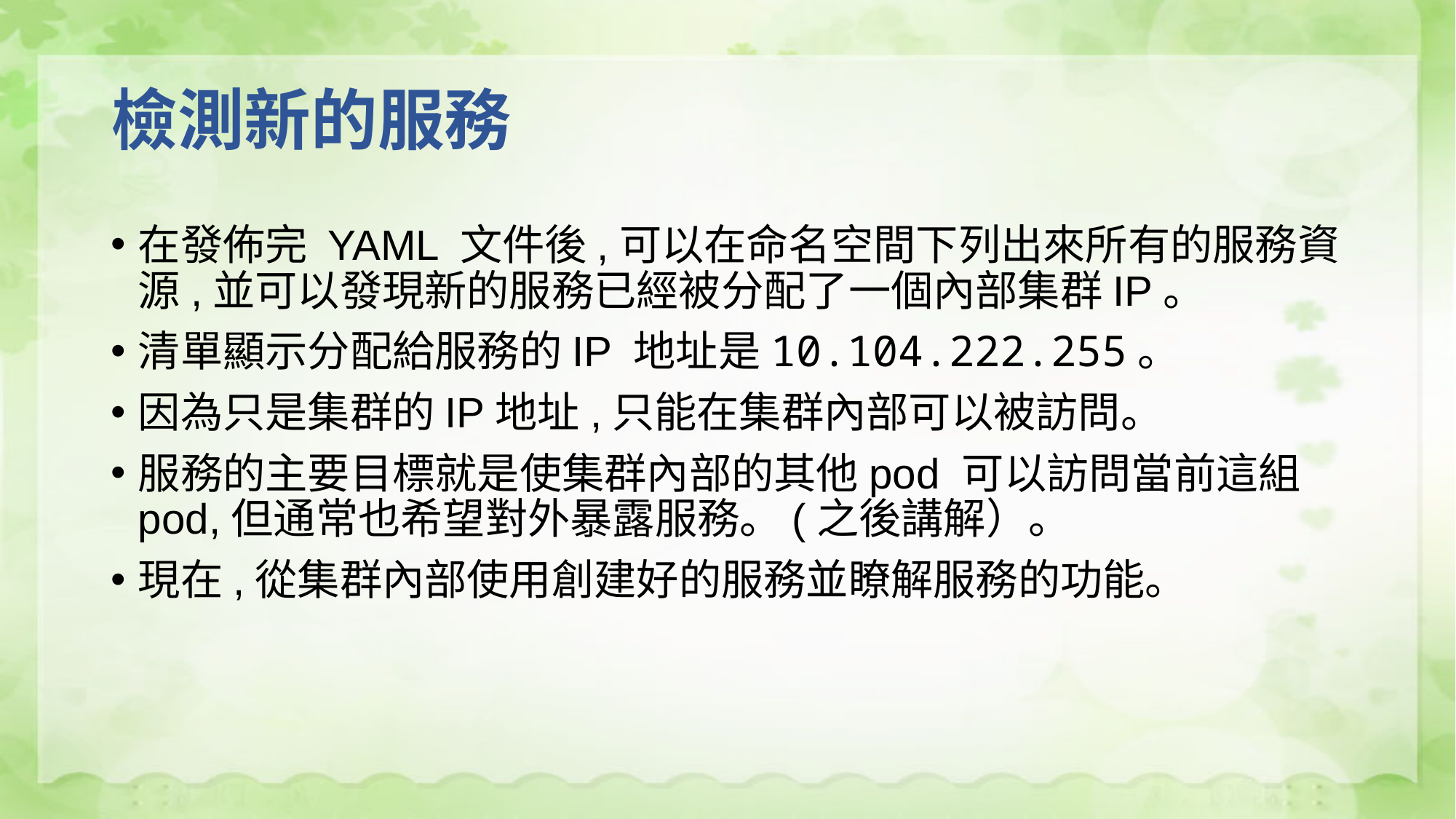

# 檢測新的服務
在發佈完 YAML 文件後,可以在命名空間下列出來所有的服務資源,並可以發現新的服務已經被分配了一個內部集群IP。
清單顯示分配給服務的IP 地址是10.104.222.255。
因為只是集群的IP地址,只能在集群內部可以被訪問。
服務的主要目標就是使集群內部的其他pod 可以訪問當前這組 pod,但通常也希望對外暴露服務。(之後講解）。
現在,從集群內部使用創建好的服務並瞭解服務的功能。